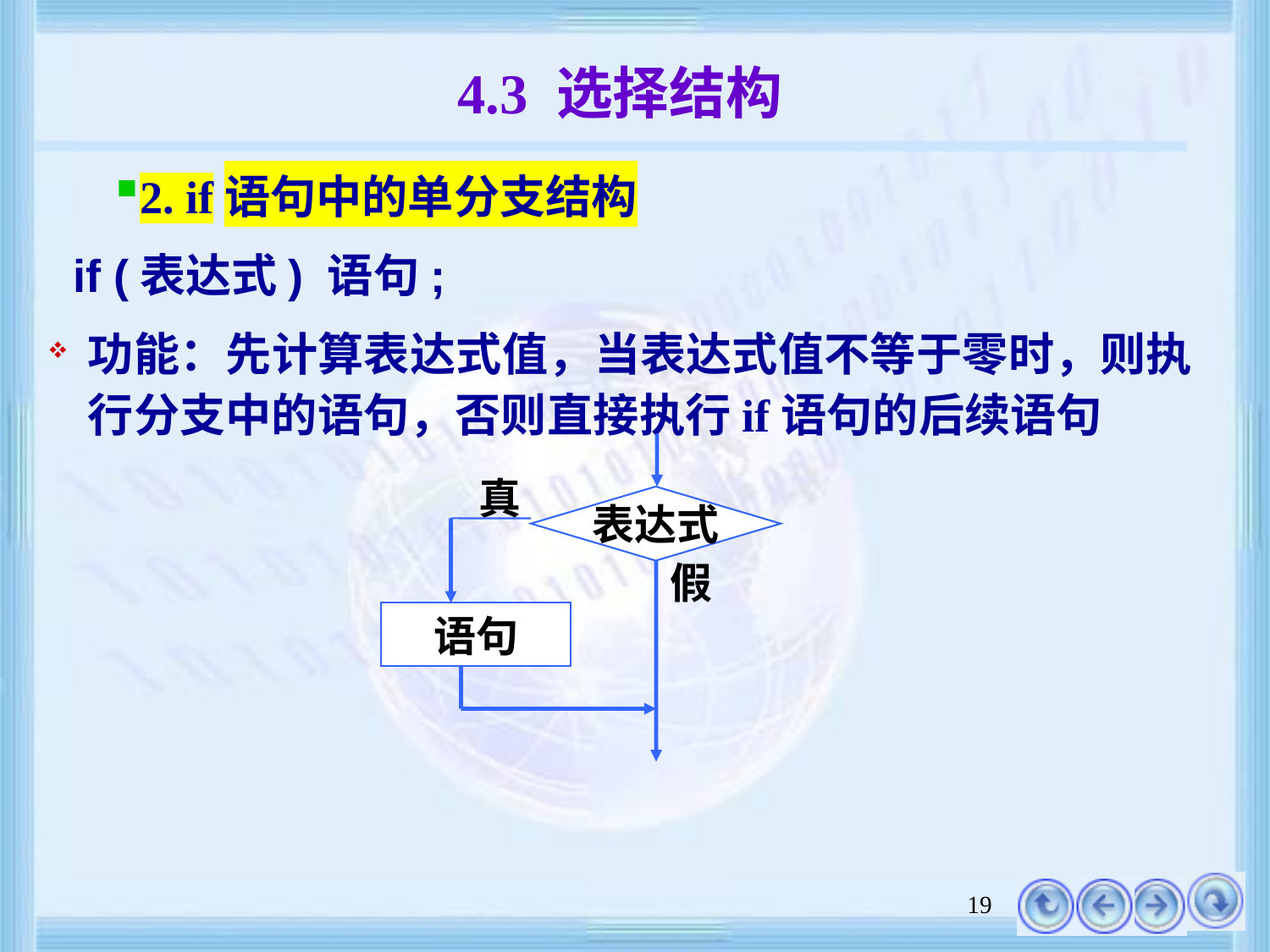

# 4.3 选择结构
2. if语句中的单分支结构
  if (表达式) 语句;
功能：先计算表达式值，当表达式值不等于零时，则执行分支中的语句，否则直接执行if语句的后续语句

真

表达式

假

语句

19